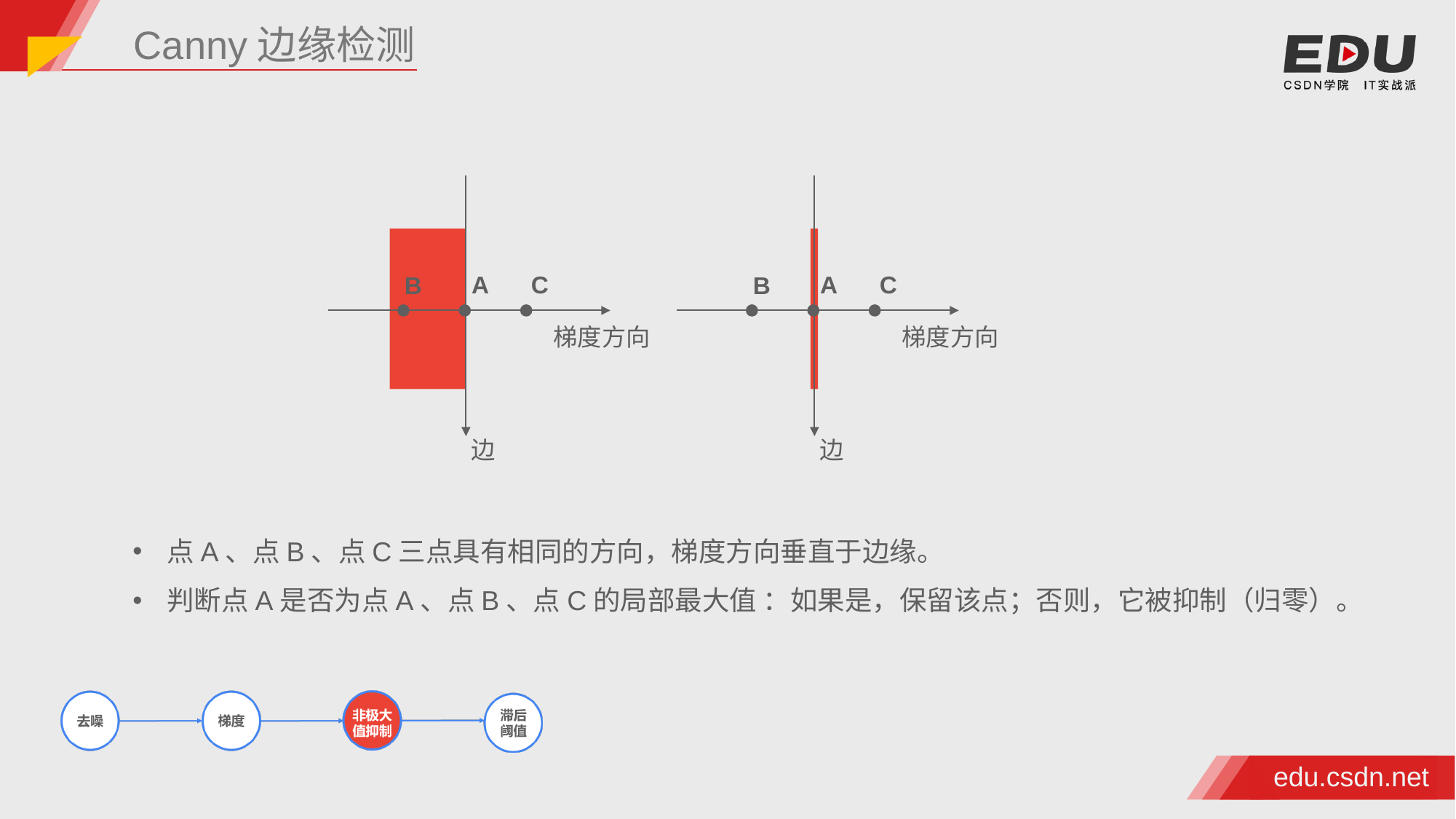

Canny边缘检测

A
C
A
C
B
B

梯度方向
梯度方向
边
边
点A、点B、点C三点具有相同的方向，梯度方向垂直于边缘。
判断点A是否为点A、点B、点C的局部最大值 ：如果是，保留该点；否则，它被抑制（归零）。